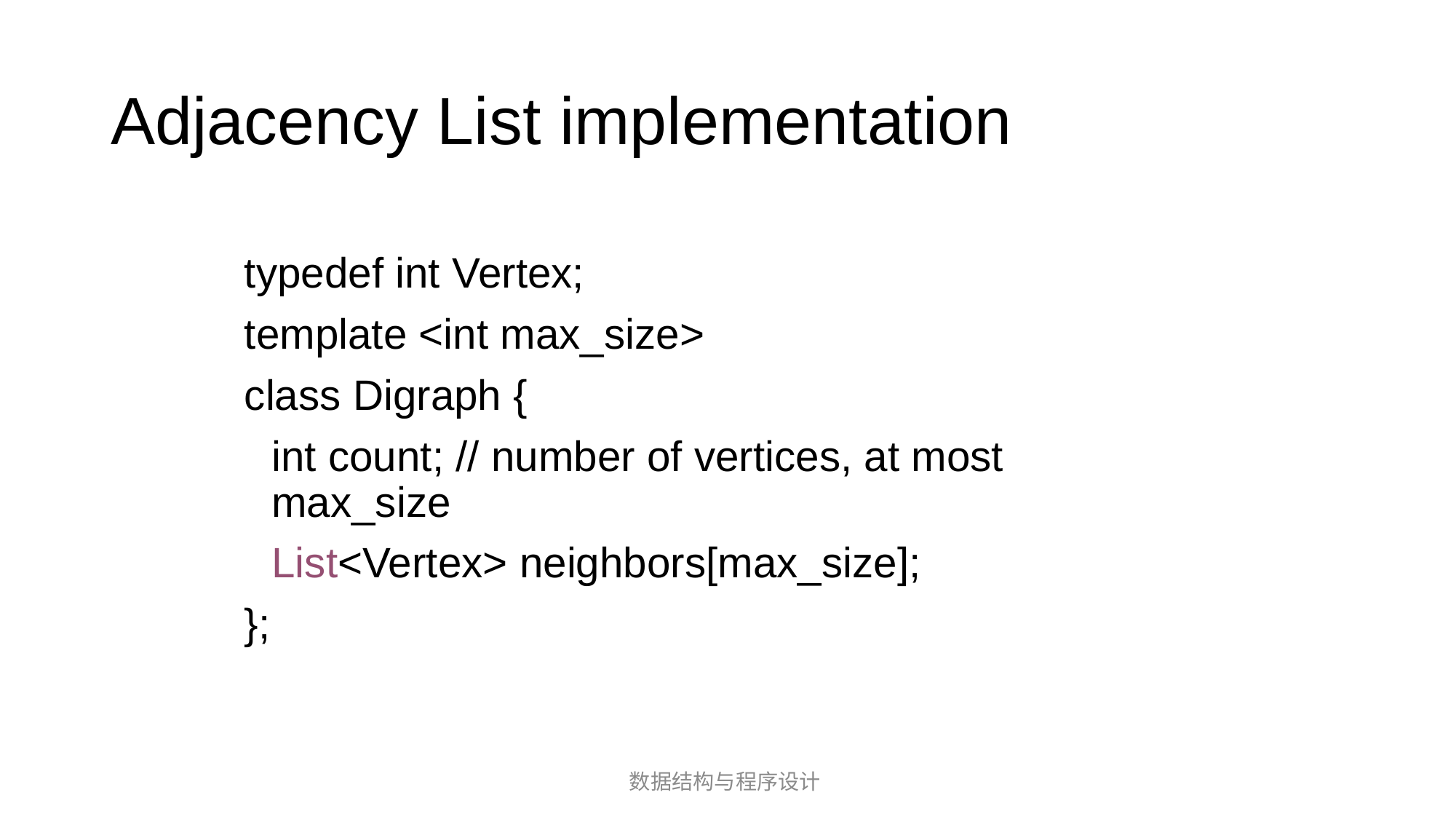

# Adjacency List implementation
typedef int Vertex;
template <int max_size>
class Digraph {
	int count; // number of vertices, at most max_size
	List<Vertex> neighbors[max_size];
};

数据结构与程序设计
26